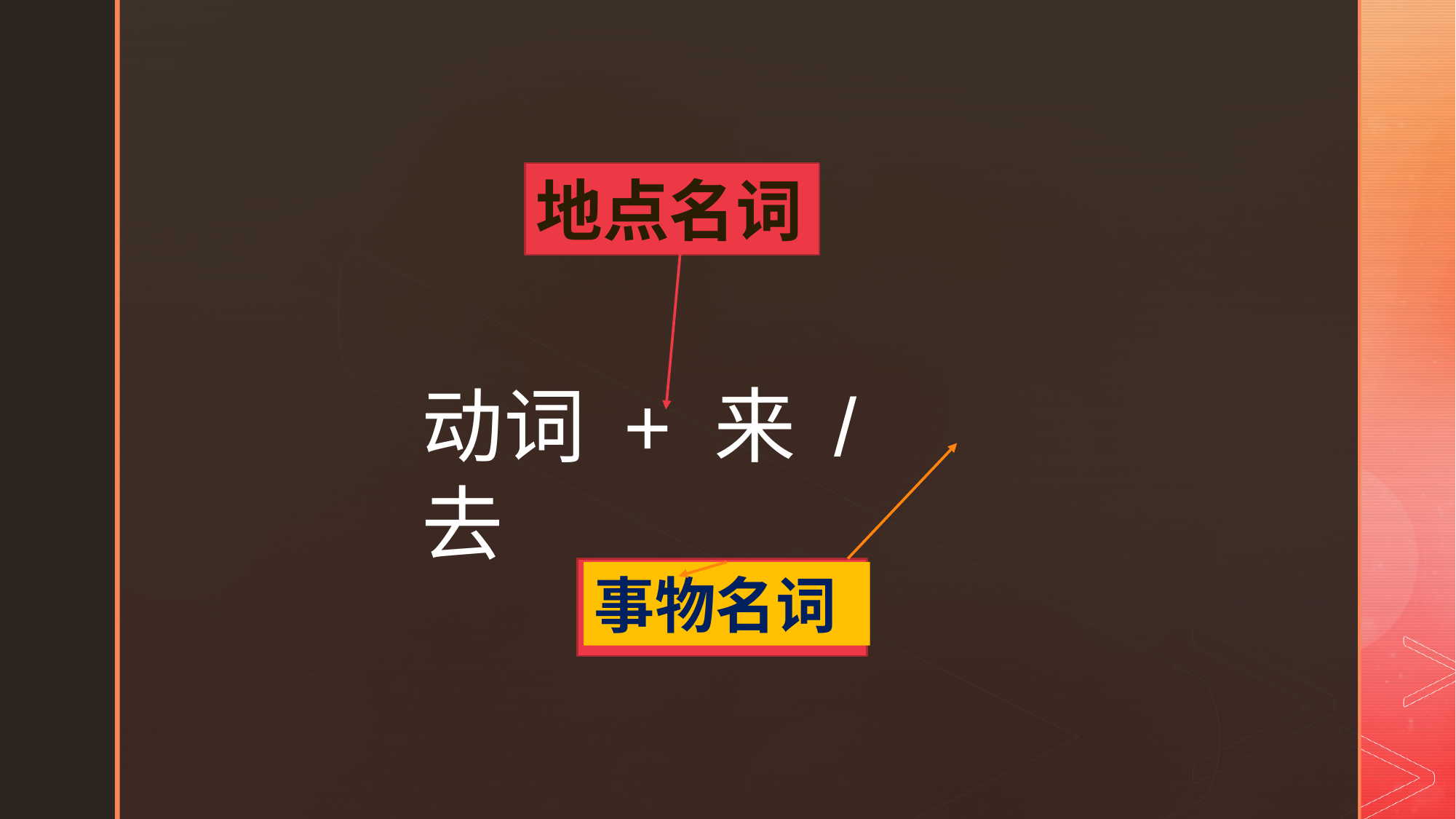

地点名词
动词 + 来 / 去

事物名词